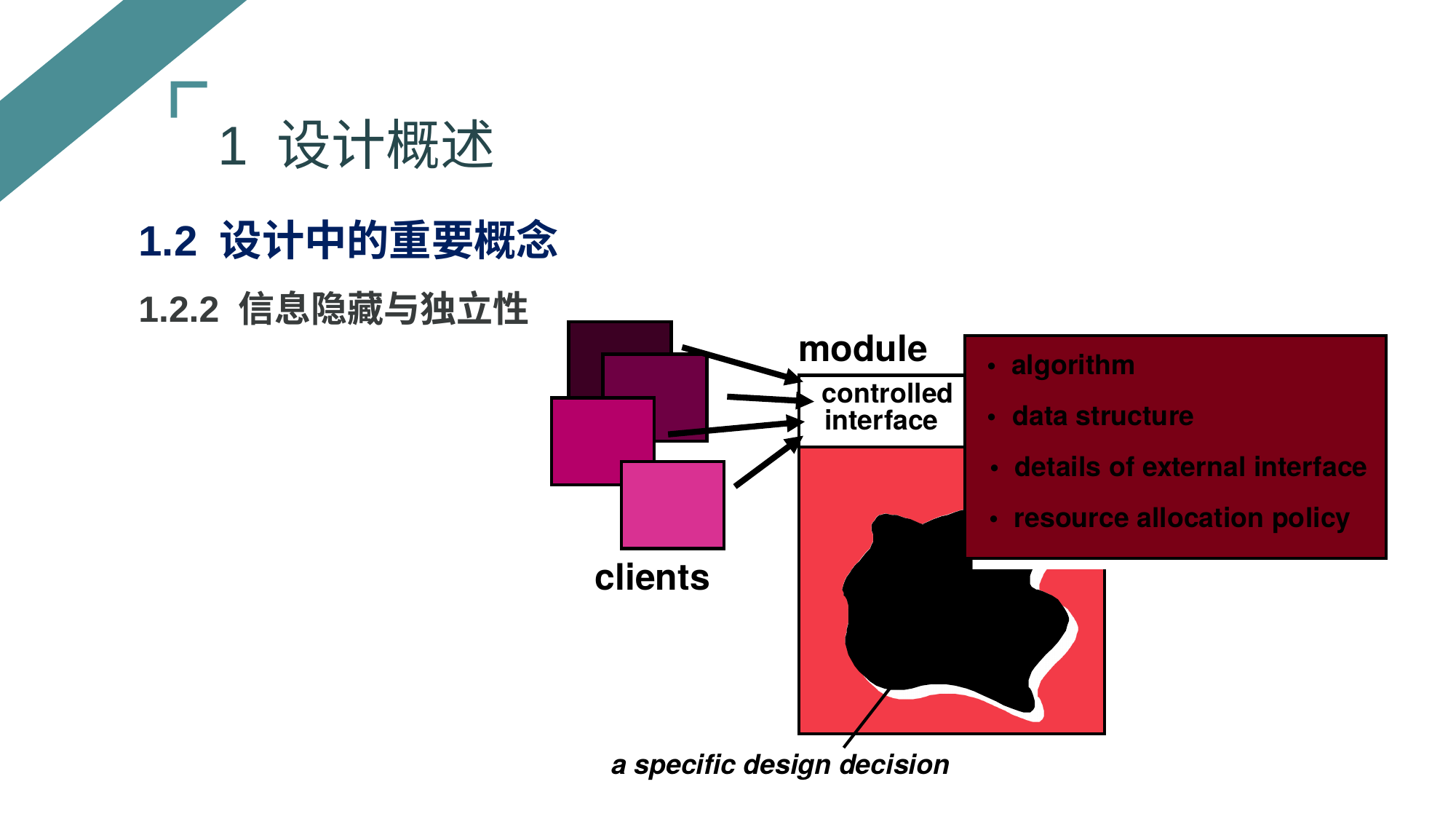

1 设计概述
1.2 设计中的重要概念
1.2.2 信息隐藏与独立性
module

•  algorithm

controlled

•  data structure

interface

•  details of external interface

•  resource allocation policy

clients
"secret"

a specific design decision